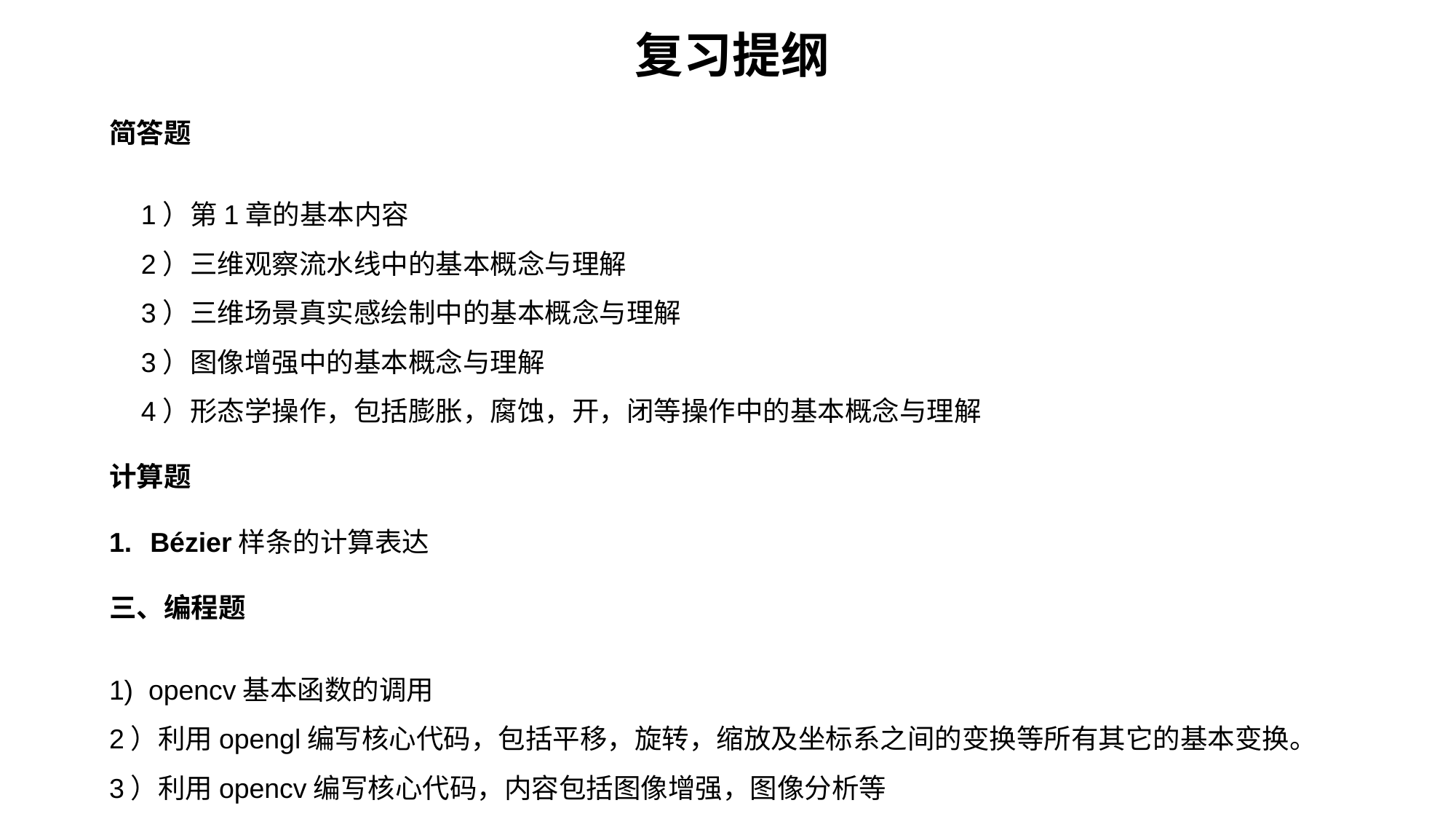

复习提纲

简答题

1）第1章的基本内容
2）三维观察流水线中的基本概念与理解
3）三维场景真实感绘制中的基本概念与理解
3）图像增强中的基本概念与理解
4）形态学操作，包括膨胀，腐蚀，开，闭等操作中的基本概念与理解

计算题

Bézier样条的计算表达

三、编程题

1)  opencv基本函数的调用
2）利用opengl编写核心代码，包括平移，旋转，缩放及坐标系之间的变换等所有其它的基本变换。
3）利用opencv编写核心代码，内容包括图像增强，图像分析等